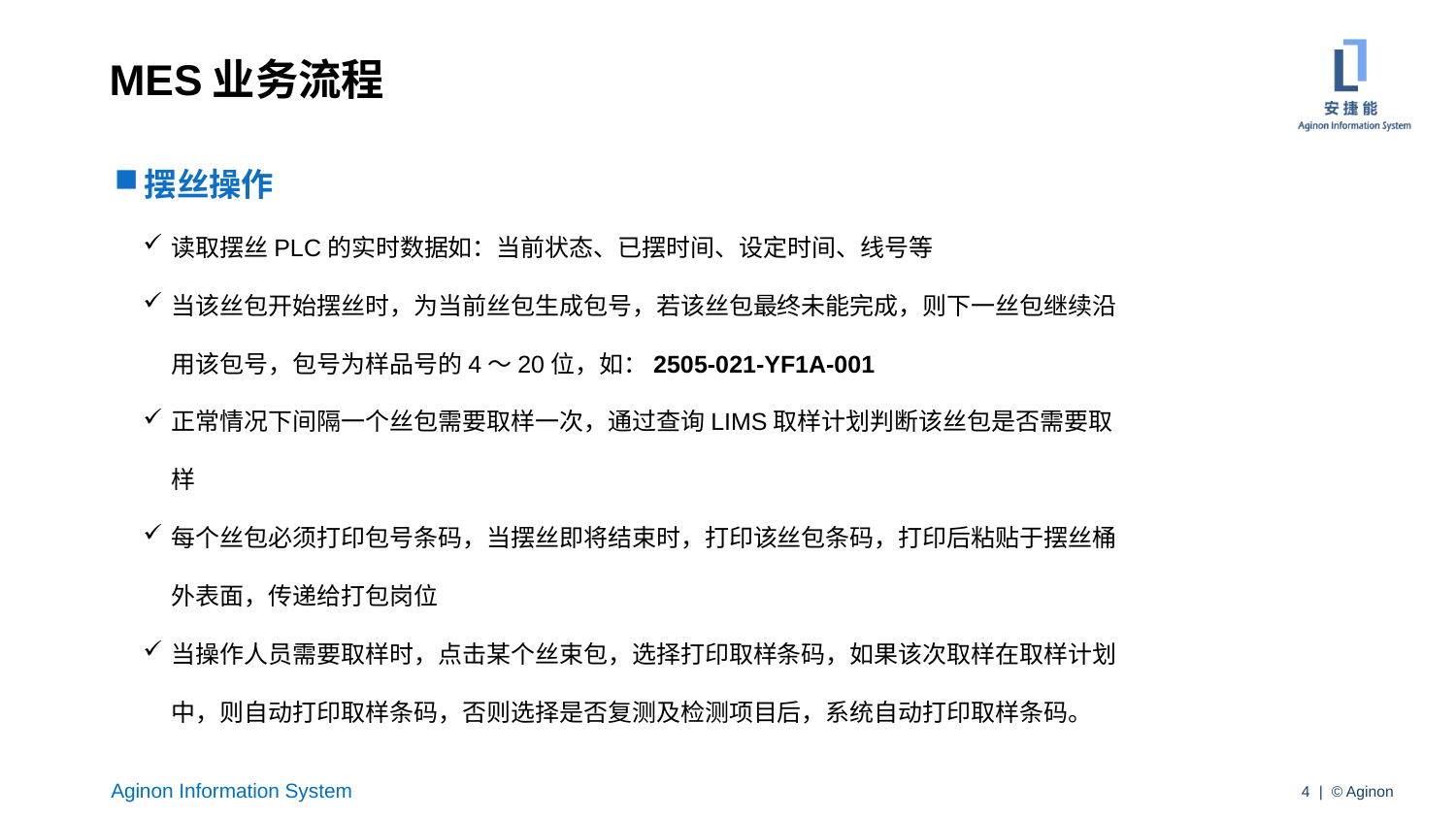

# MES业务流程
摆丝操作
读取摆丝PLC的实时数据如：当前状态、已摆时间、设定时间、线号等
当该丝包开始摆丝时，为当前丝包生成包号，若该丝包最终未能完成，则下一丝包继续沿用该包号，包号为样品号的4～20位，如：2505-021-YF1A-001
正常情况下间隔一个丝包需要取样一次，通过查询LIMS取样计划判断该丝包是否需要取样
每个丝包必须打印包号条码，当摆丝即将结束时，打印该丝包条码，打印后粘贴于摆丝桶外表面，传递给打包岗位
当操作人员需要取样时，点击某个丝束包，选择打印取样条码，如果该次取样在取样计划中，则自动打印取样条码，否则选择是否复测及检测项目后，系统自动打印取样条码。

4